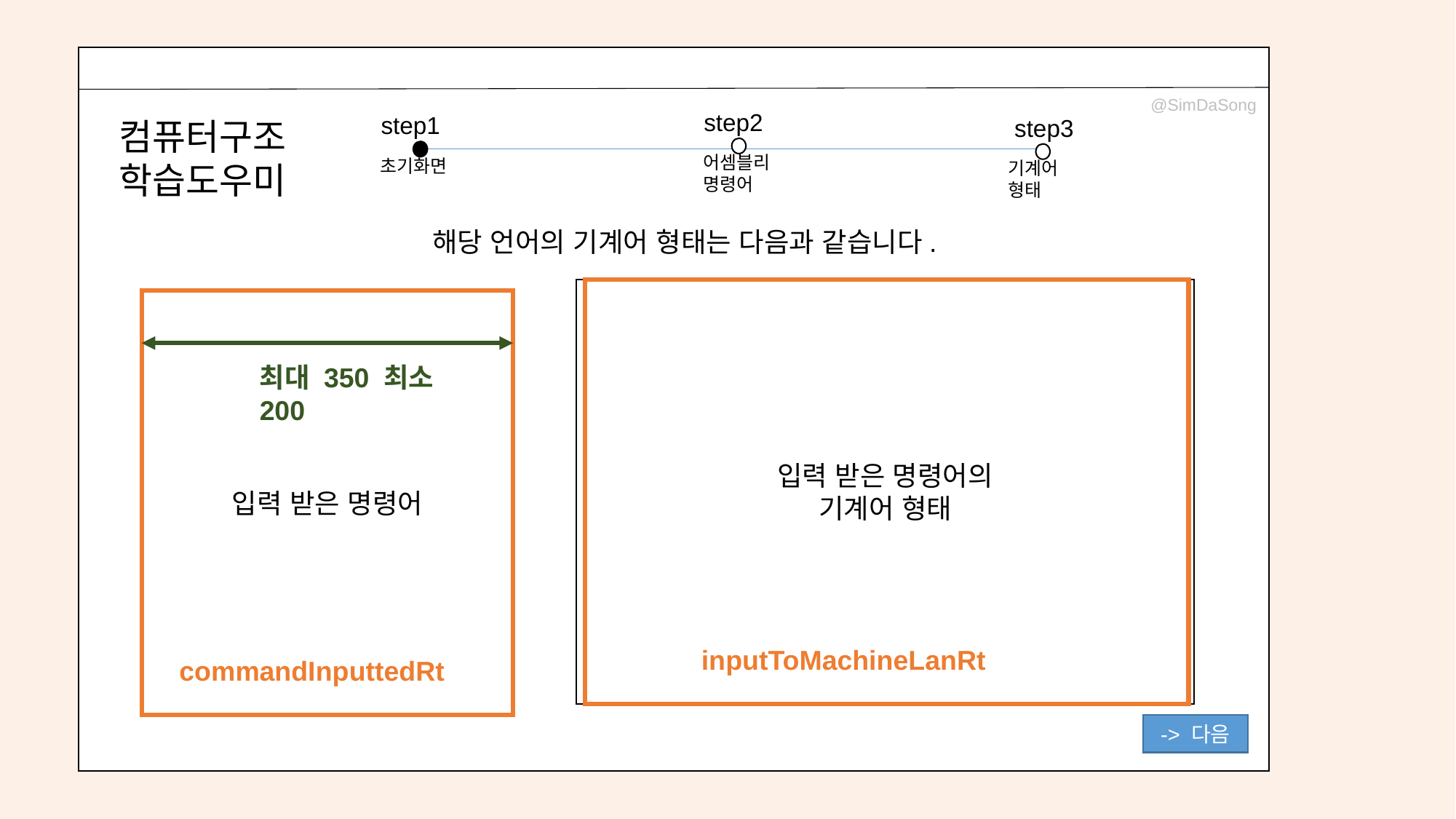

@SimDaSong
step2
step1
step3
컴퓨터구조
학습도우미

어셈블리
명령어
초기화면
기계어 형태
해당 언어의 기계어 형태는 다음과 같습니다.
입력 받은 명령어의
기계어 형태

입력 받은 명령어
최대 350 최소 200
inputToMachineLanRt
commandInputtedRt
-> 다음